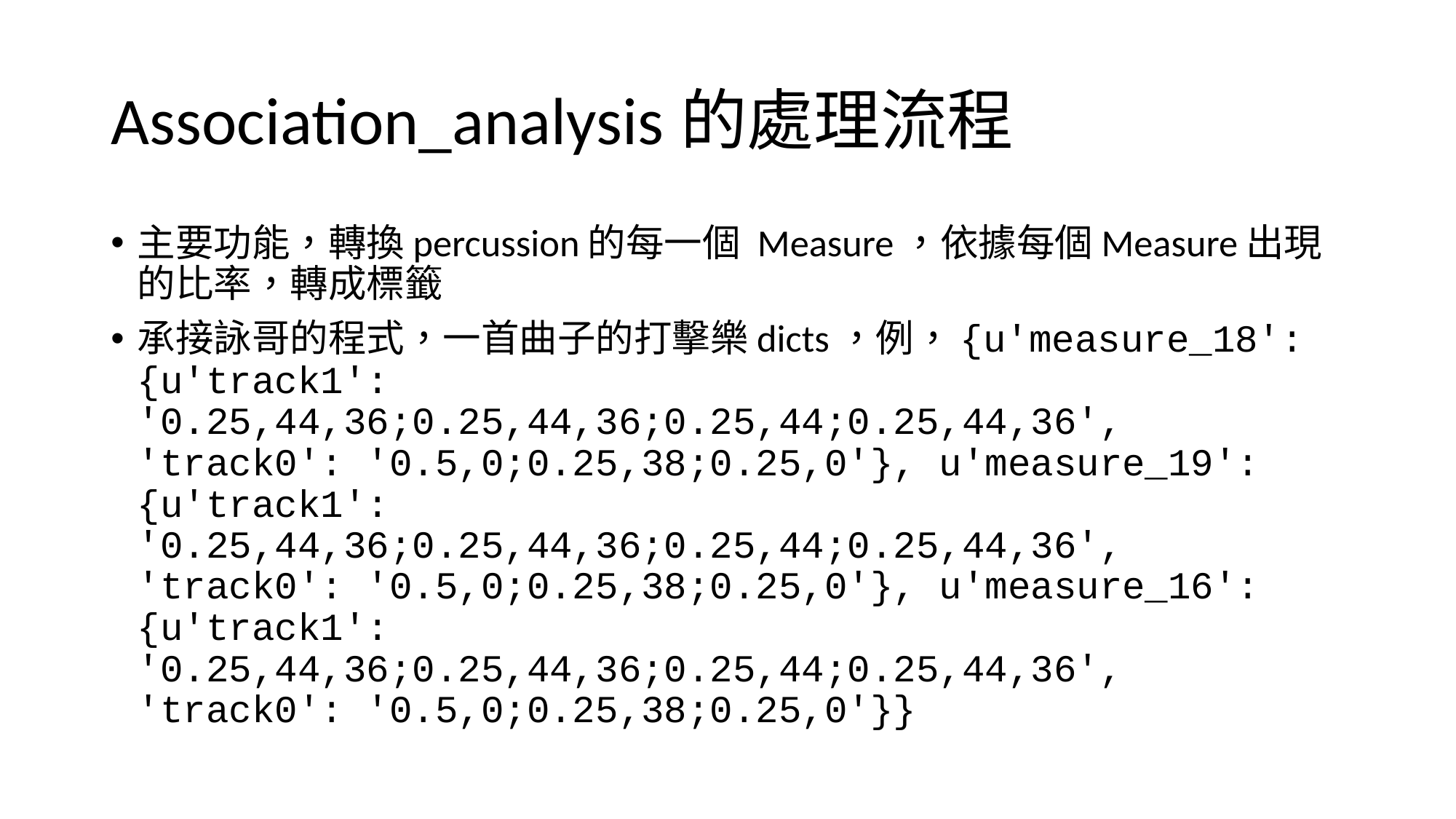

# Association_analysis的處理流程
主要功能，轉換percussion的每一個 Measure，依據每個Measure出現的比率，轉成標籤
承接詠哥的程式，一首曲子的打擊樂dicts，例，{u'measure_18': {u'track1': '0.25,44,36;0.25,44,36;0.25,44;0.25,44,36', 'track0': '0.5,0;0.25,38;0.25,0'}, u'measure_19': {u'track1': '0.25,44,36;0.25,44,36;0.25,44;0.25,44,36', 'track0': '0.5,0;0.25,38;0.25,0'}, u'measure_16': {u'track1': '0.25,44,36;0.25,44,36;0.25,44;0.25,44,36', 'track0': '0.5,0;0.25,38;0.25,0'}}